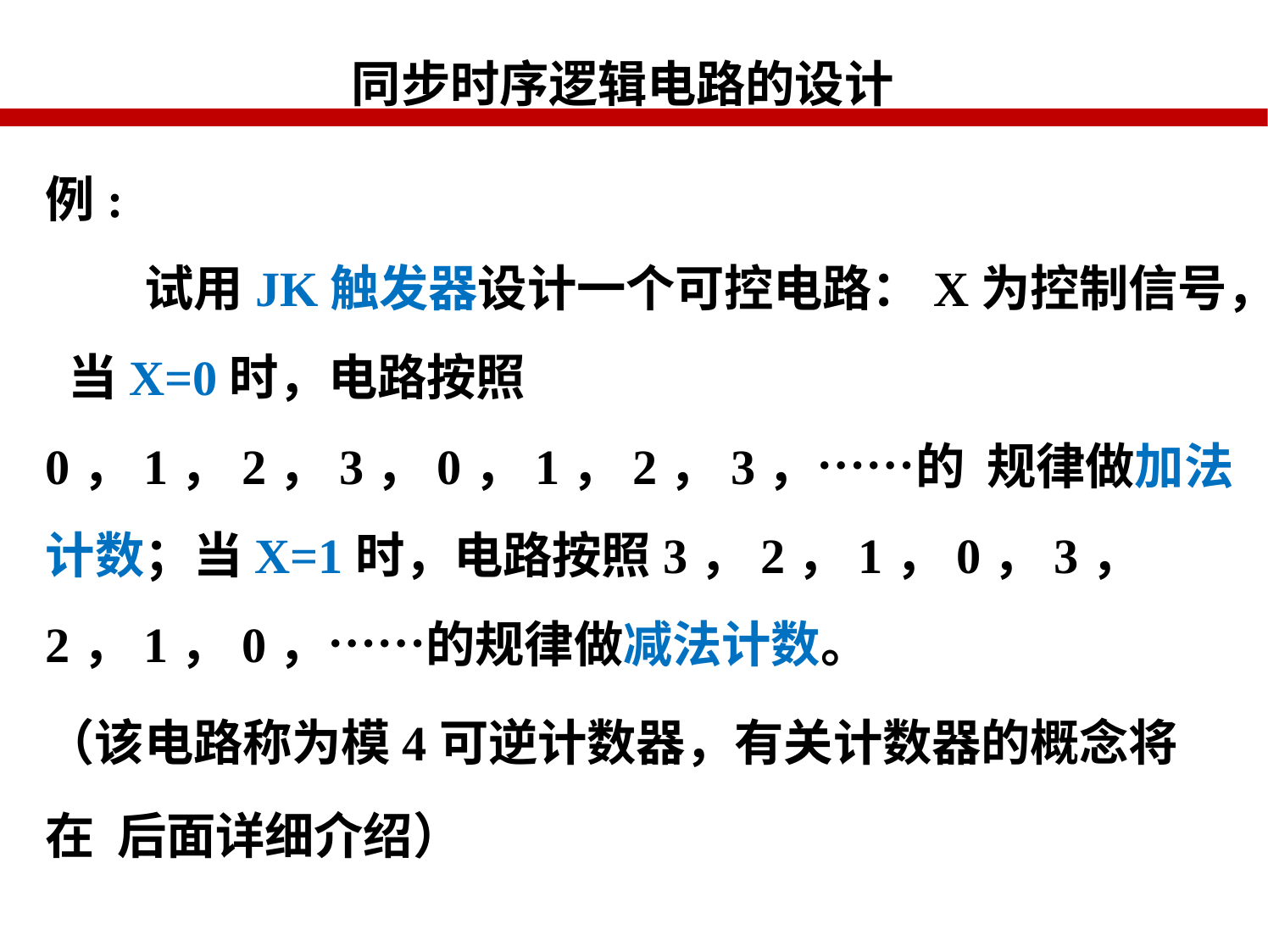

# 同步时序逻辑电路的设计
例:
试用JK触发器设计一个可控电路：X为控制信号，  当X=0时，电路按照0，1，2，3，0，1，2，3，……的  规律做加法计数；当X=1时，电路按照3，2，1，0，3，  2，1，0，……的规律做减法计数。
（该电路称为模4可逆计数器，有关计数器的概念将在  后面详细介绍）